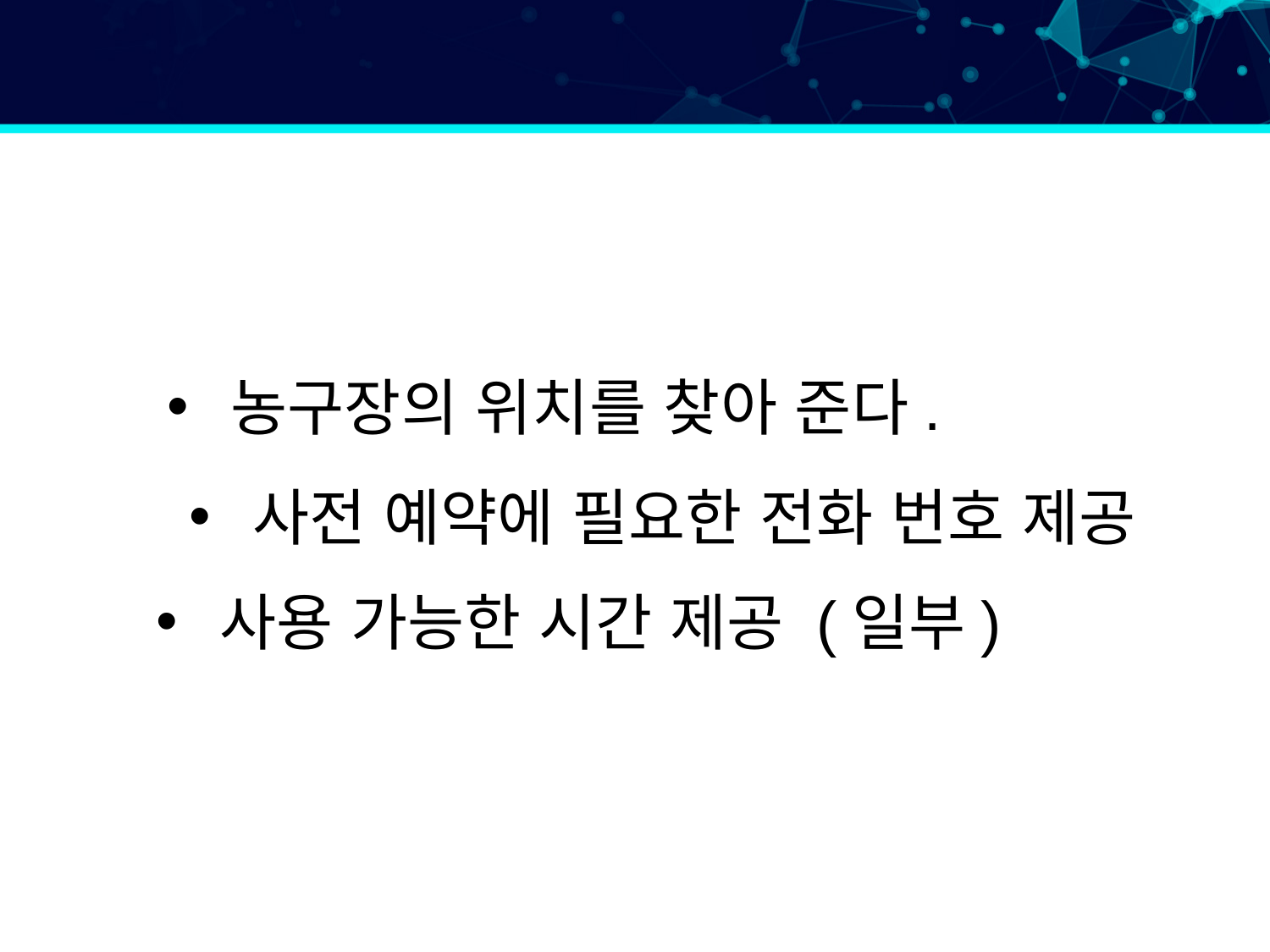

# 기능 설명
농구장의 위치를 찾아 준다.
사전 예약에 필요한 전화 번호 제공
사용 가능한 시간 제공 (일부)